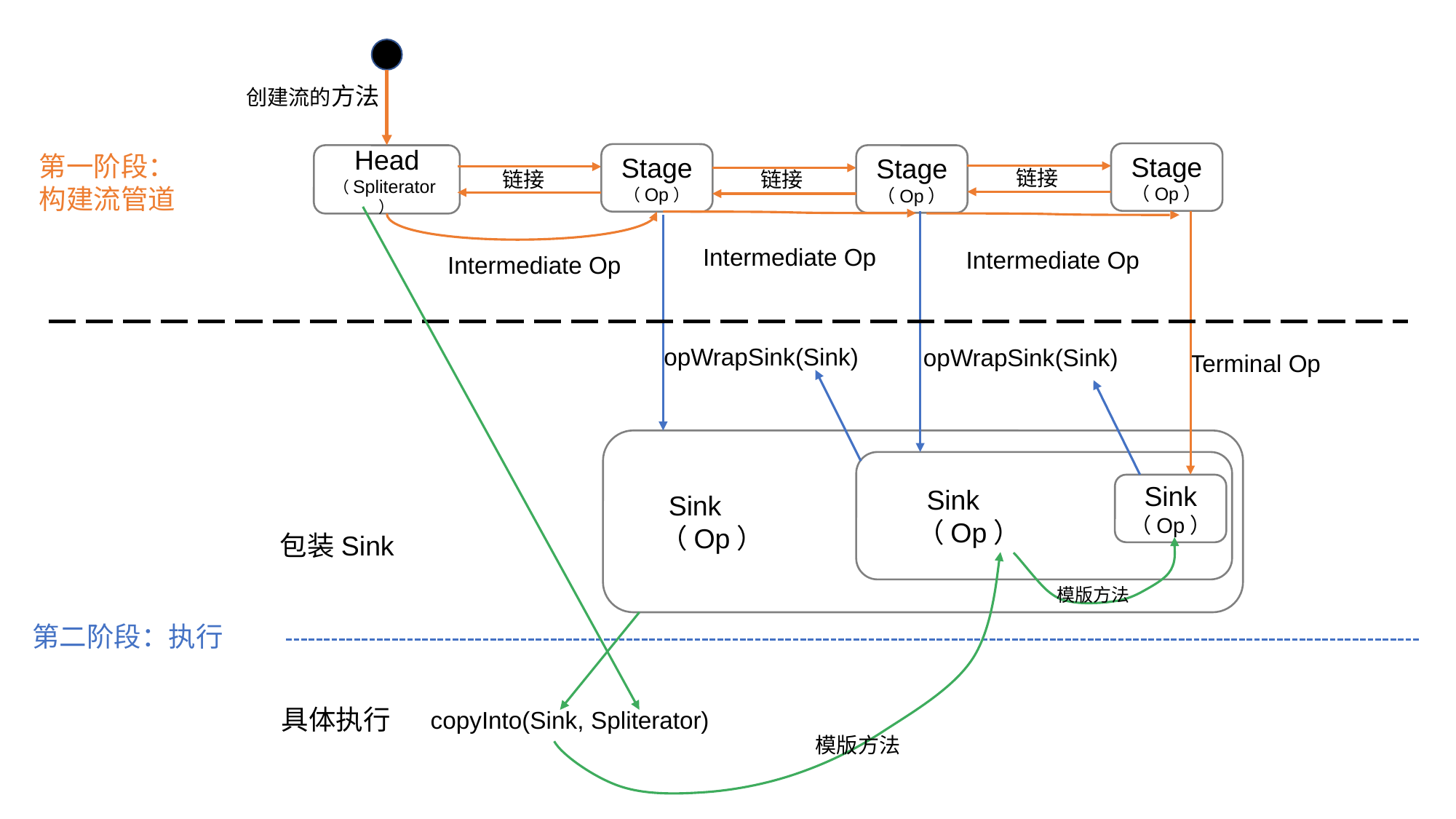

创建流的方法
Stage
（Op）
第一阶段：构建流管道
Stage
（Op）
Head
（Spliterator）
Stage
（Op）
链接
链接
链接
Intermediate Op
Intermediate Op
Intermediate Op
opWrapSink(Sink)
opWrapSink(Sink)
Terminal Op
      Sink
     （Op）
       Sink
      （Op）
Sink
（Op）
包装Sink

模版方法
第二阶段：执行
具体执行
copyInto(Sink, Spliterator)
模版方法